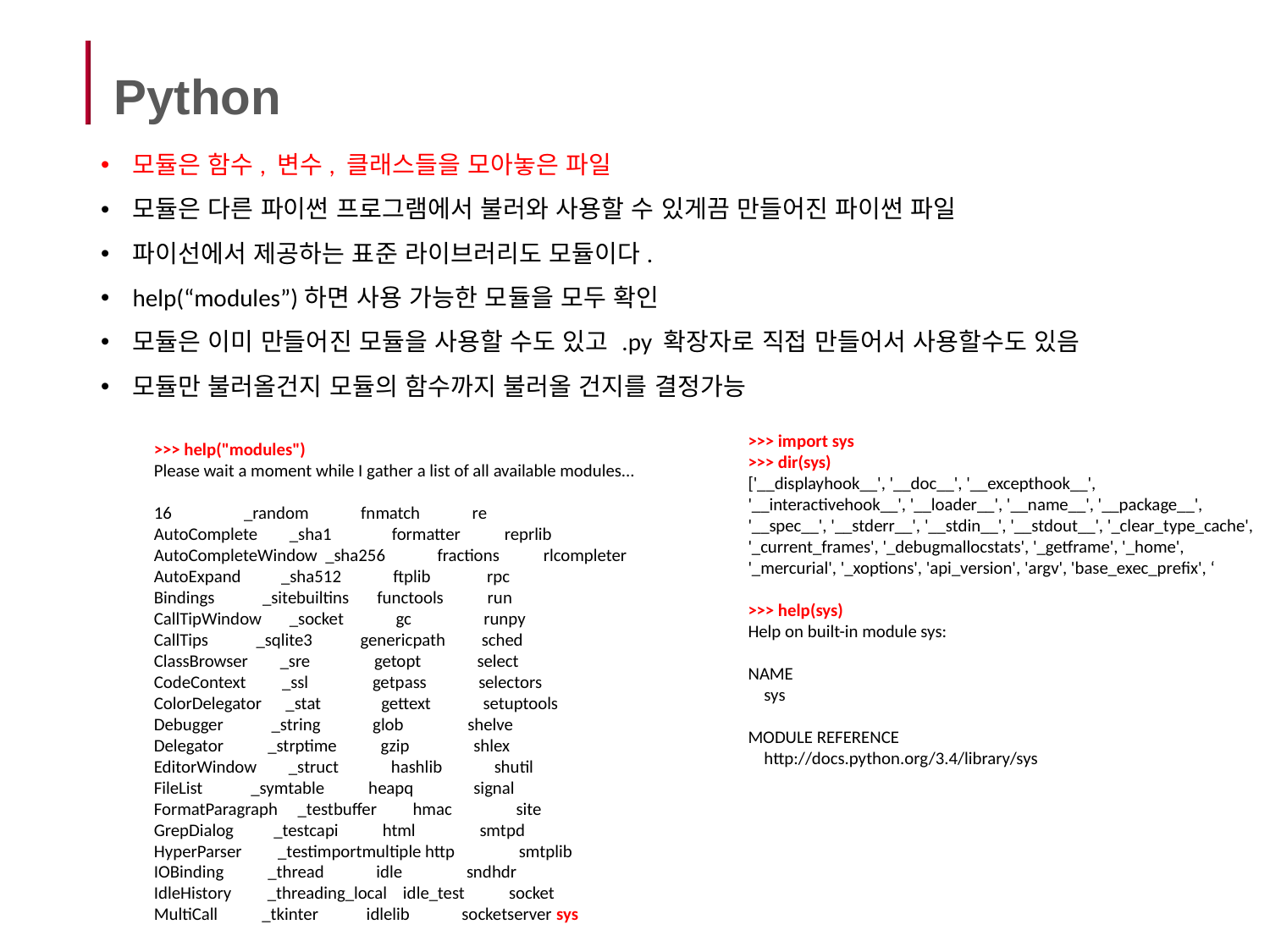

모듈은 함수, 변수, 클래스들을 모아놓은 파일
모듈은 다른 파이썬 프로그램에서 불러와 사용할 수 있게끔 만들어진 파이썬 파일
파이선에서 제공하는 표준 라이브러리도 모듈이다.
help(“modules”)하면 사용 가능한 모듈을 모두 확인
모듈은 이미 만들어진 모듈을 사용할 수도 있고 .py 확장자로 직접 만들어서 사용할수도 있음
모듈만 불러올건지 모듈의 함수까지 불러올 건지를 결정가능

>>> import sys
>>> dir(sys)
['__displayhook__', '__doc__', '__excepthook__', '__interactivehook__', '__loader__', '__name__', '__package__', '__spec__', '__stderr__', '__stdin__', '__stdout__', '_clear_type_cache', '_current_frames', '_debugmallocstats', '_getframe', '_home', '_mercurial', '_xoptions', 'api_version', 'argv', 'base_exec_prefix', ‘

>>> help(sys)
Help on built-in module sys:

NAME
    sys

MODULE REFERENCE
    http://docs.python.org/3.4/library/sys

>>> help("modules")
Please wait a moment while I gather a list of all available modules...

16                  _random             fnmatch             re
AutoComplete        _sha1               formatter           reprlib
AutoCompleteWindow  _sha256             fractions           rlcompleter
AutoExpand          _sha512             ftplib              rpc
Bindings            _sitebuiltins       functools           run
CallTipWindow       _socket             gc                  runpy
CallTips            _sqlite3            genericpath         sched
ClassBrowser        _sre                getopt              select
CodeContext         _ssl                getpass             selectors
ColorDelegator      _stat               gettext             setuptools
Debugger            _string             glob                shelve
Delegator           _strptime           gzip                shlex
EditorWindow        _struct             hashlib             shutil
FileList            _symtable           heapq               signal
FormatParagraph     _testbuffer         hmac                site
GrepDialog          _testcapi           html                smtpd
HyperParser         _testimportmultiple http                smtplib
IOBinding           _thread             idle                sndhdr
IdleHistory         _threading_local    idle_test           socket
MultiCall           _tkinter            idlelib             socketserver sys